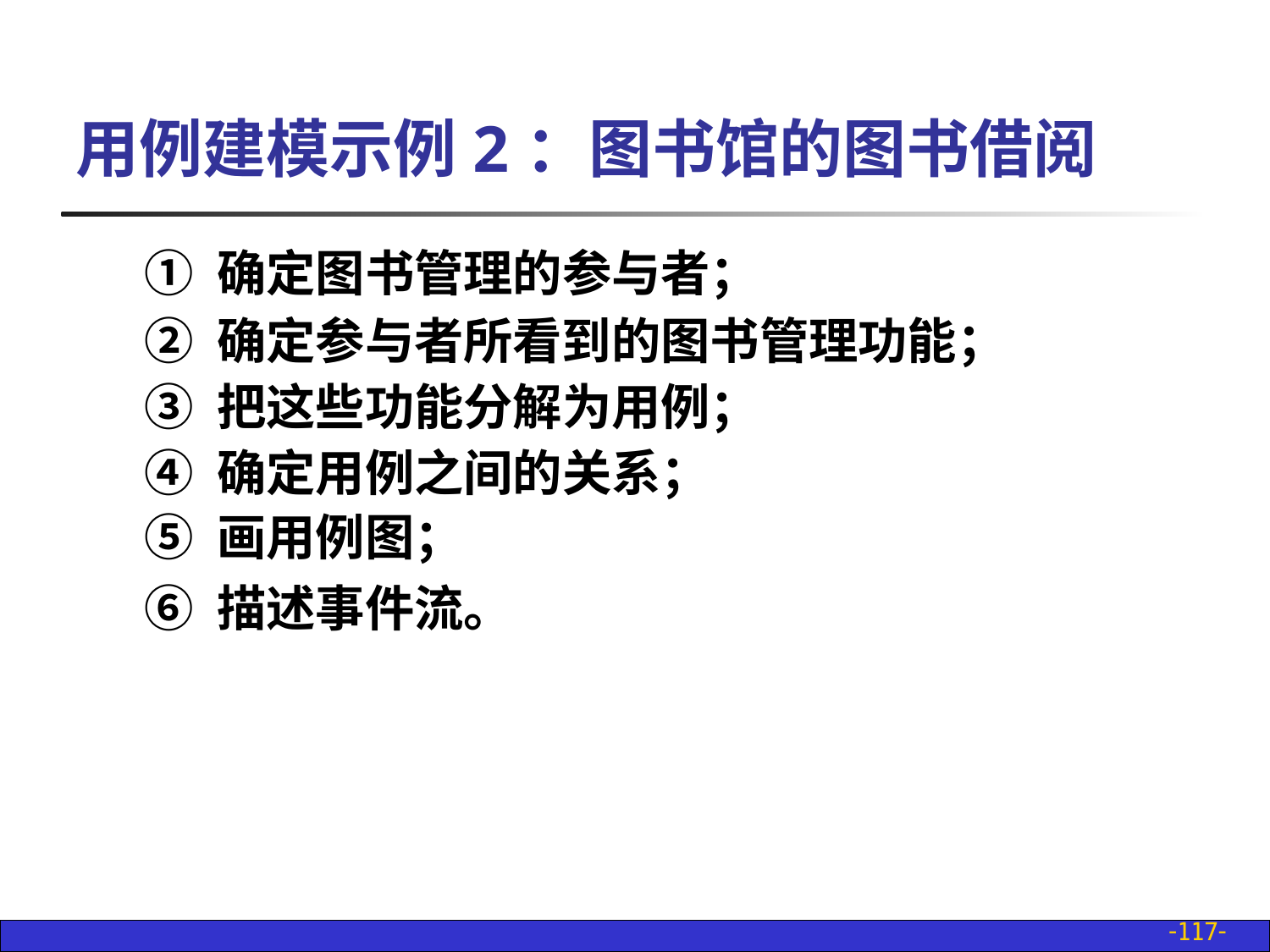

用例建模示例2：图书馆的图书借阅
      ① 确定图书管理的参与者；
      ② 确定参与者所看到的图书管理功能；
      ③ 把这些功能分解为用例；
      ④ 确定用例之间的关系；
      ⑤ 画用例图；
      ⑥ 描述事件流。
-117-